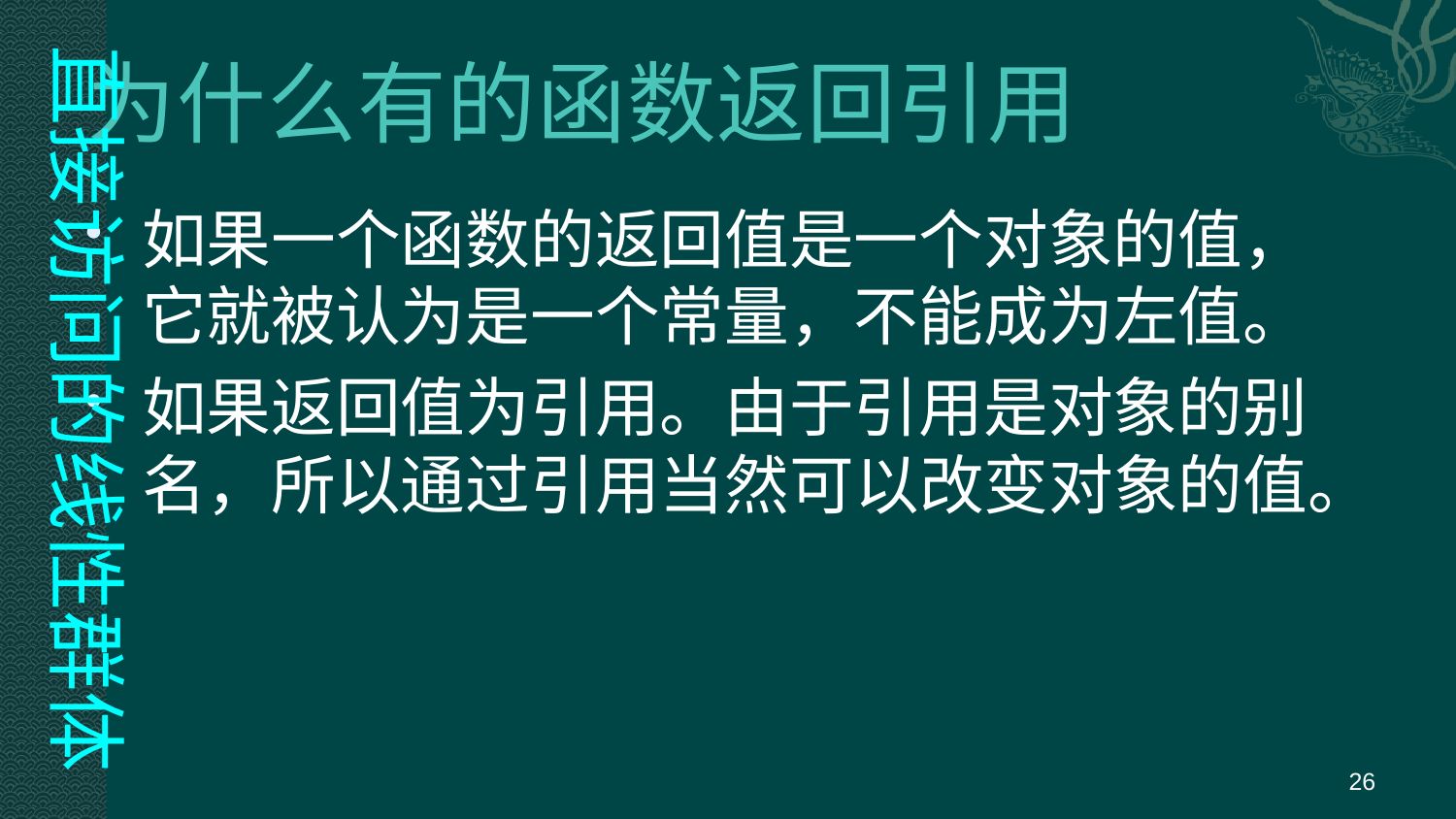

直接访问的线性群体
# 为什么有的函数返回引用
如果一个函数的返回值是一个对象的值，它就被认为是一个常量，不能成为左值。
如果返回值为引用。由于引用是对象的别名，所以通过引用当然可以改变对象的值。
26